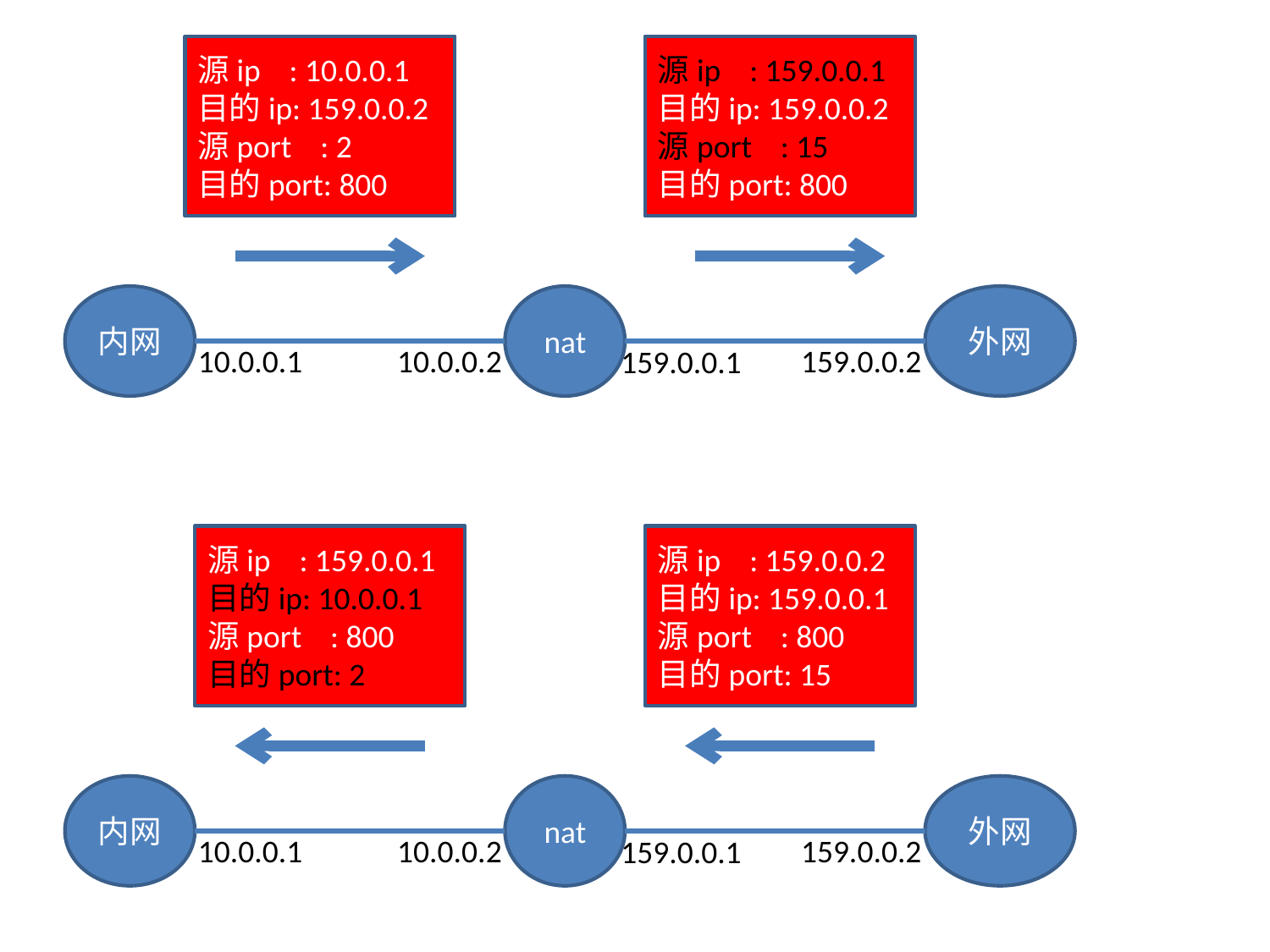

源ip    : 10.0.0.1
目的ip: 159.0.0.2
源port    : 2
目的port: 800
源ip    : 159.0.0.1
目的ip: 159.0.0.2
源port    : 15
目的port: 800
内网
nat
外网
10.0.0.1
10.0.0.2
159.0.0.2
159.0.0.1
源ip    : 159.0.0.1
目的ip: 10.0.0.1
源port    : 800
目的port: 2
源ip    : 159.0.0.2
目的ip: 159.0.0.1
源port    : 800
目的port: 15
内网
nat
外网
10.0.0.1
10.0.0.2
159.0.0.2
159.0.0.1